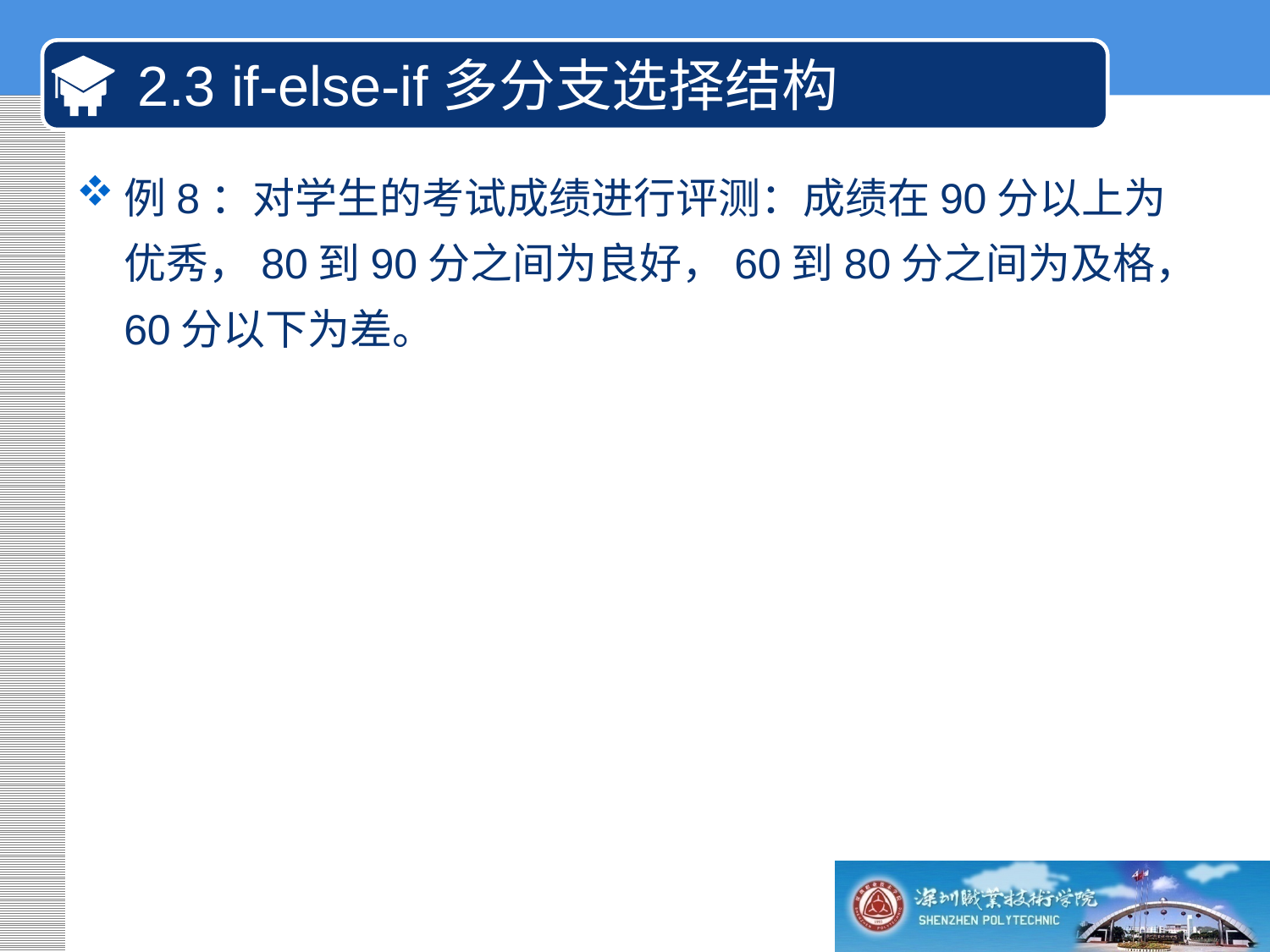

# 2.3 if-else-if多分支选择结构
例8：对学生的考试成绩进行评测：成绩在90分以上为优秀，80到90分之间为良好，60到80分之间为及格，60分以下为差。